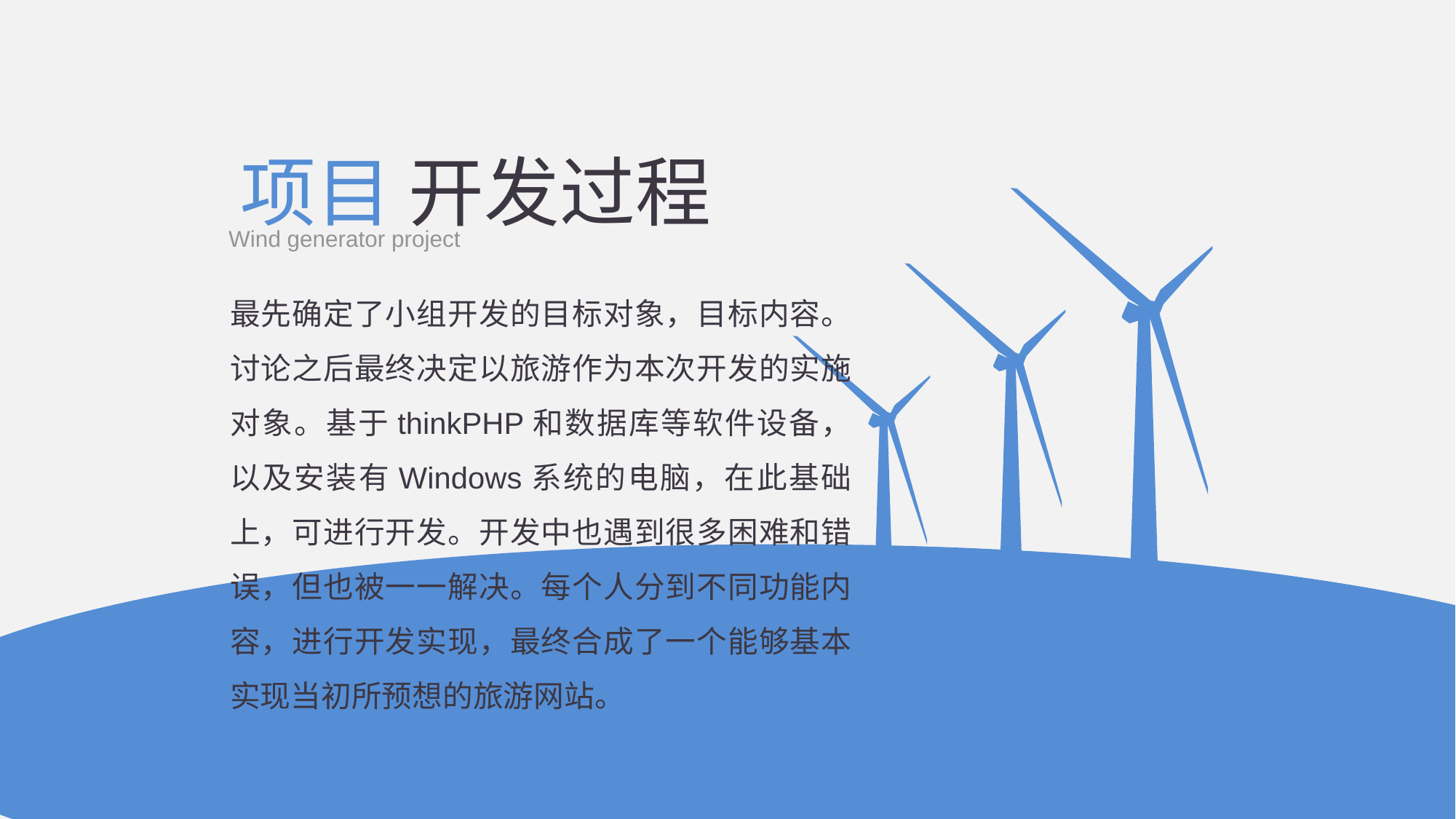

项目 开发过程

Wind generator project

最先确定了小组开发的目标对象，目标内容。讨论之后最终决定以旅游作为本次开发的实施对象。基于thinkPHP和数据库等软件设备，以及安装有Windows系统的电脑，在此基础上，可进行开发。开发中也遇到很多困难和错误，但也被一一解决。每个人分到不同功能内容，进行开发实现，最终合成了一个能够基本实现当初所预想的旅游网站。